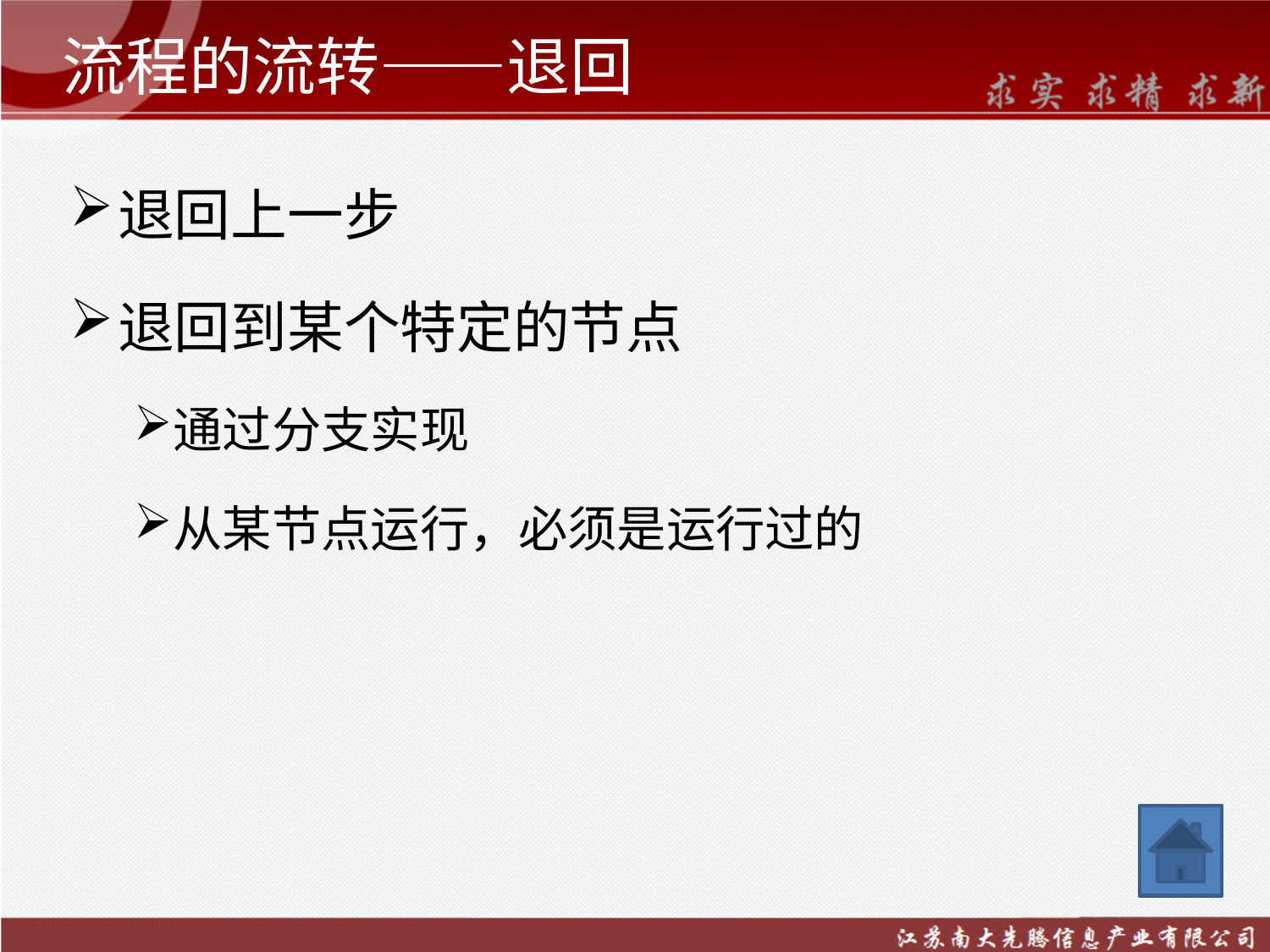

# 流程的流转——退回
退回上一步
退回到某个特定的节点
通过分支实现
从某节点运行，必须是运行过的